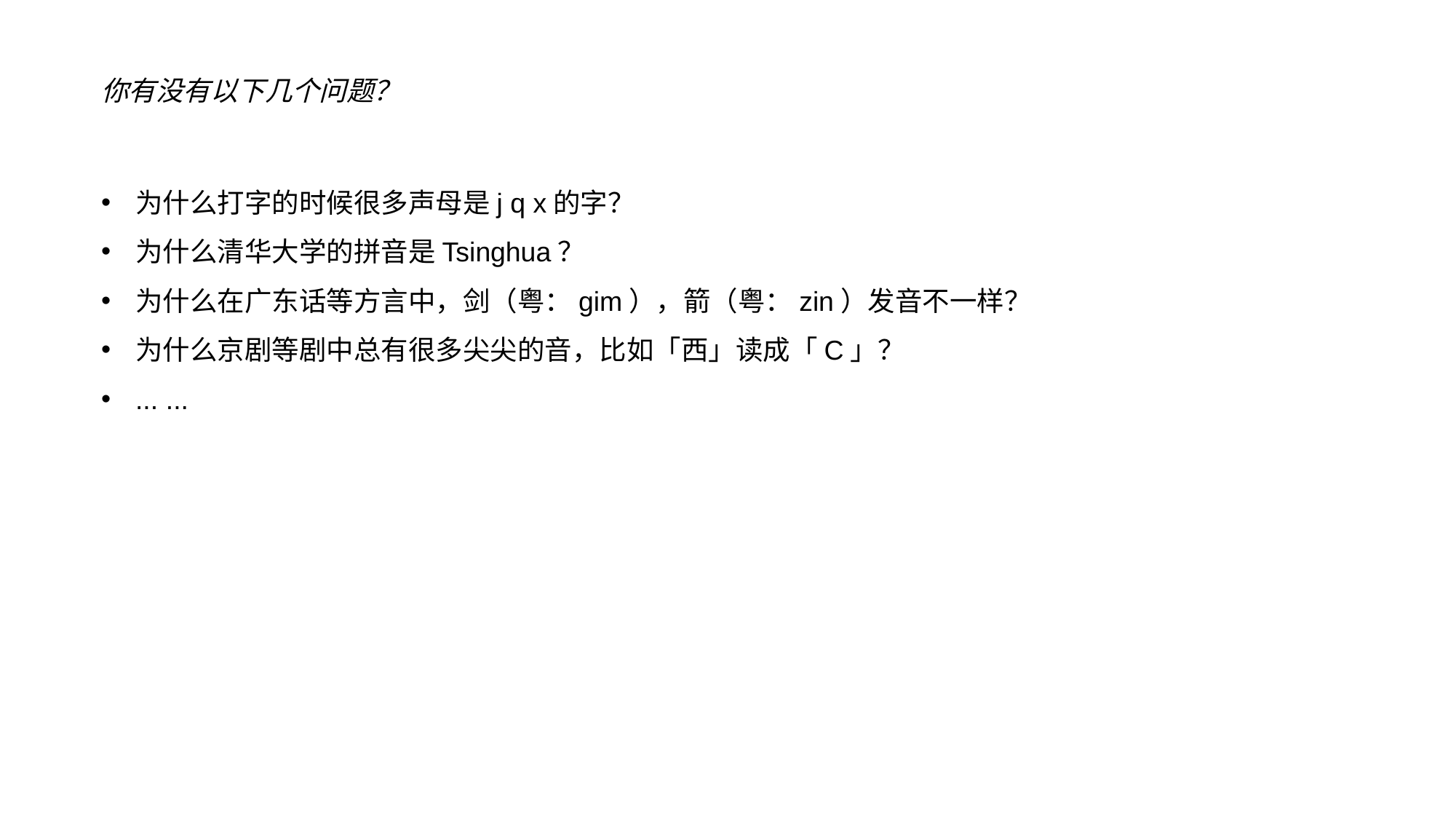

你有没有以下几个问题？
为什么打字的时候很多声母是j q x的字？
为什么清华大学的拼音是Tsinghua？
为什么在广东话等方言中，剑（粤：gim），箭（粤：zin）发音不一样？
为什么京剧等剧中总有很多尖尖的音，比如「西」读成「C」？
... ...